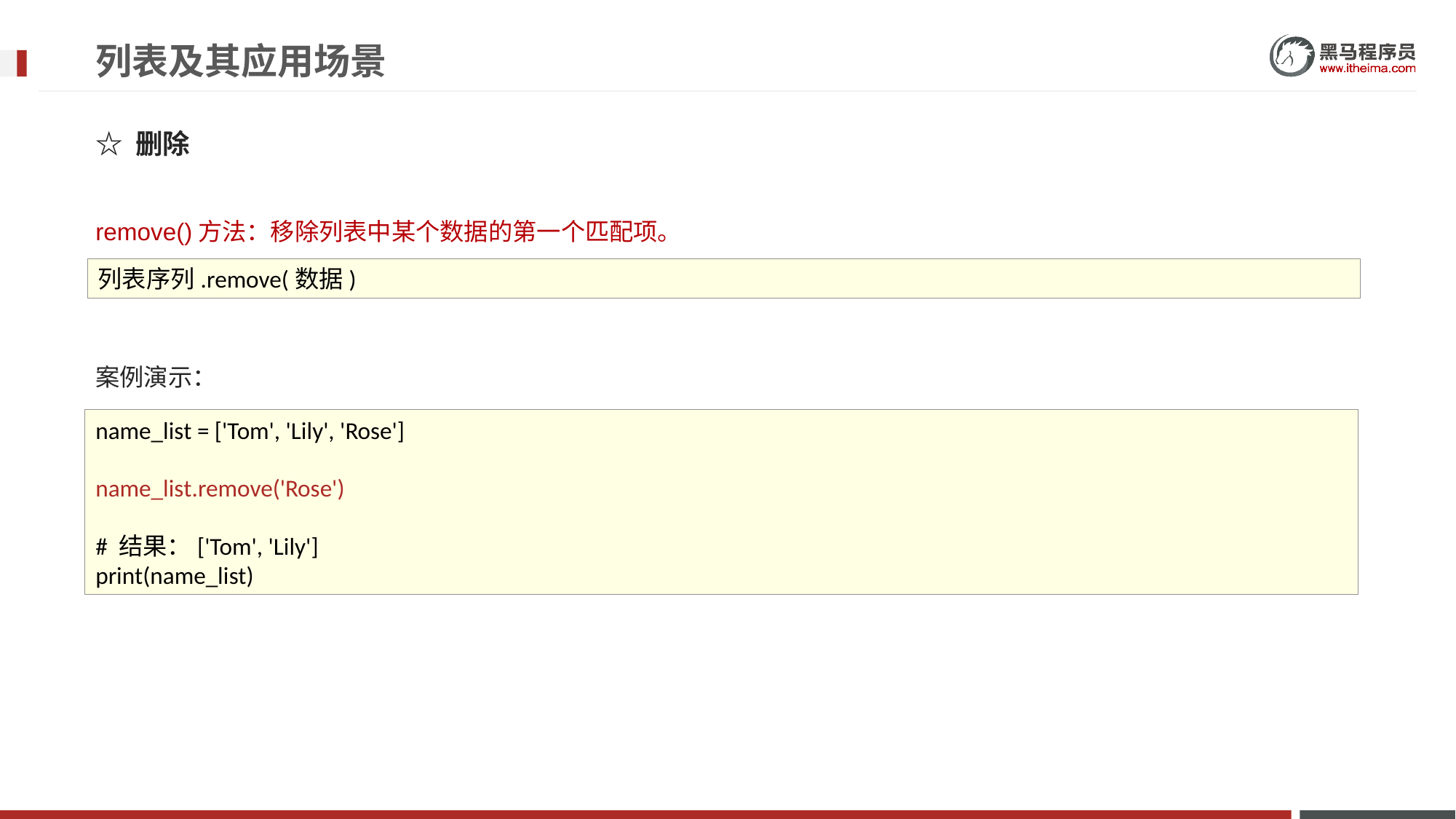

# 列表及其应用场景
☆ 删除
remove()方法：移除列表中某个数据的第一个匹配项。

案例演示：
列表序列.remove(数据)
name_list = ['Tom', 'Lily', 'Rose']

name_list.remove('Rose')

# 结果：['Tom', 'Lily']
print(name_list)